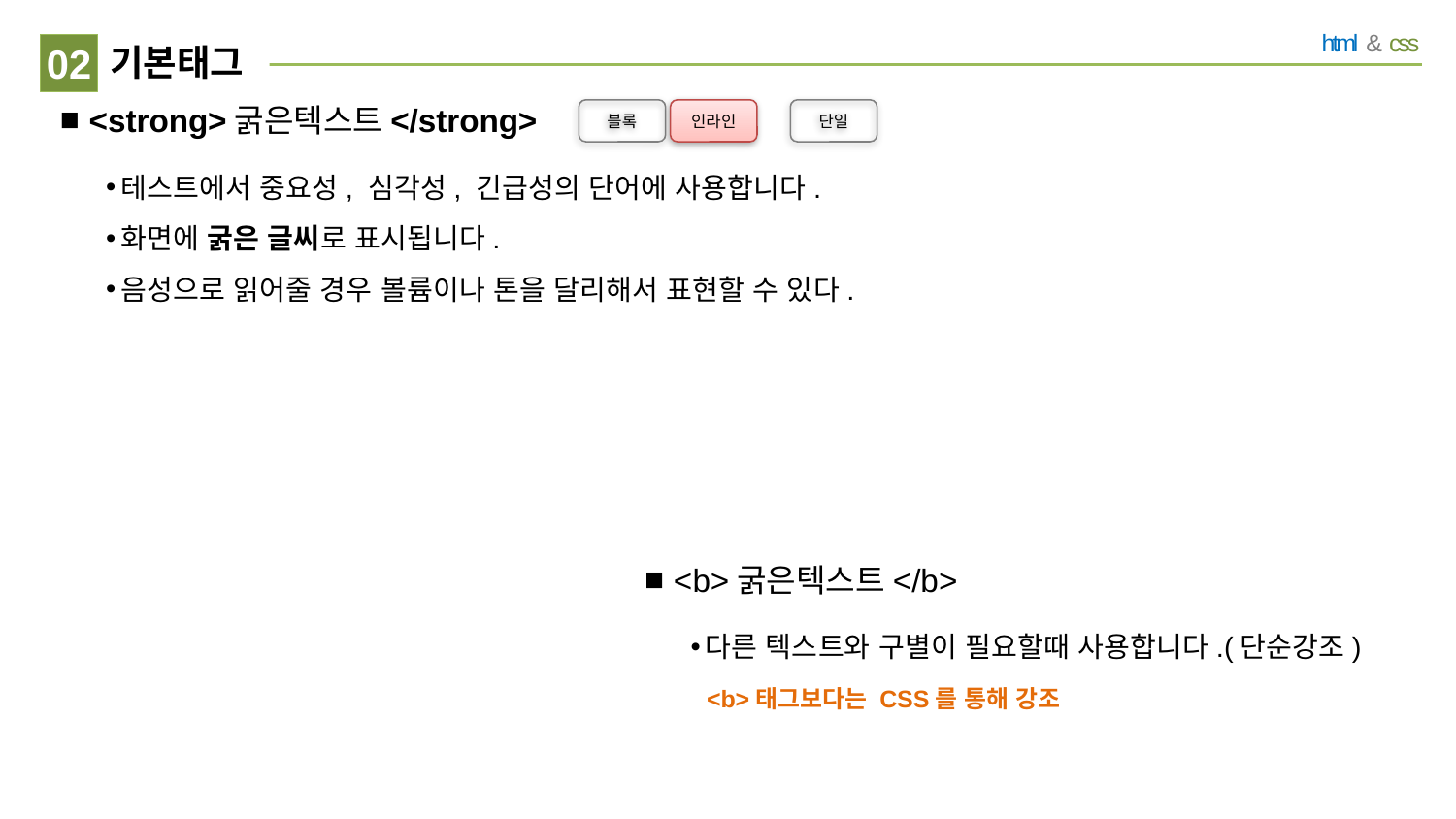

02
# 기본태그
<strong>굵은텍스트</strong>

블록
인라인
단일
테스트에서 중요성, 심각성, 긴급성의 단어에 사용합니다.
화면에 굵은 글씨로 표시됩니다.
음성으로 읽어줄 경우 볼륨이나 톤을 달리해서 표현할 수 있다.
<b>굵은텍스트</b>

다른 텍스트와 구별이 필요할때 사용합니다.(단순강조)
  <b>태그보다는 CSS를 통해 강조